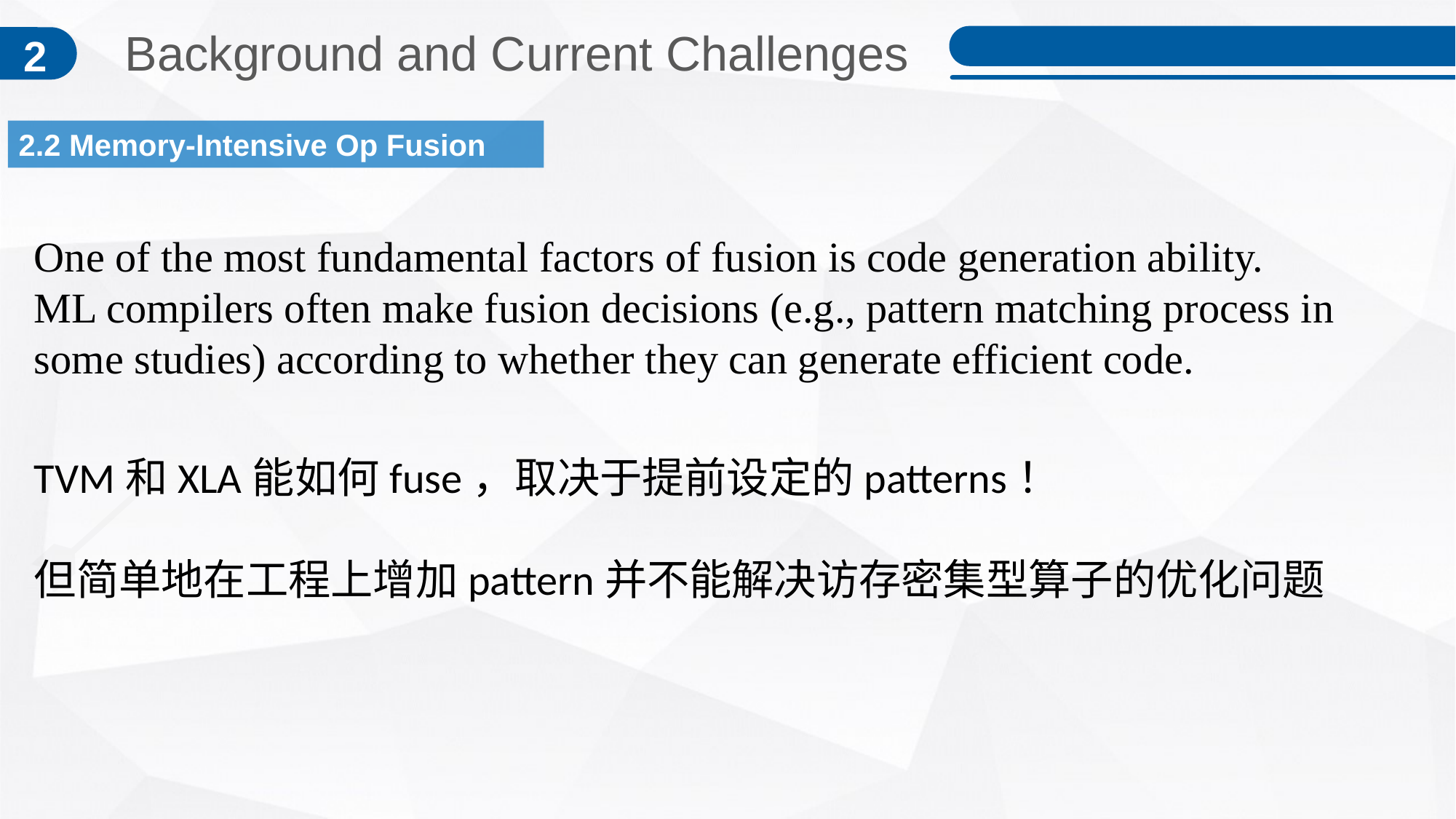

Background and Current Challenges
2

2.2 Memory-Intensive Op Fusion
One of the most fundamental factors of fusion is code generation ability. ML compilers often make fusion decisions (e.g., pattern matching process in some studies) according to whether they can generate efficient code.
TVM和XLA能如何fuse，取决于提前设定的patterns！

但简单地在工程上增加pattern并不能解决访存密集型算子的优化问题